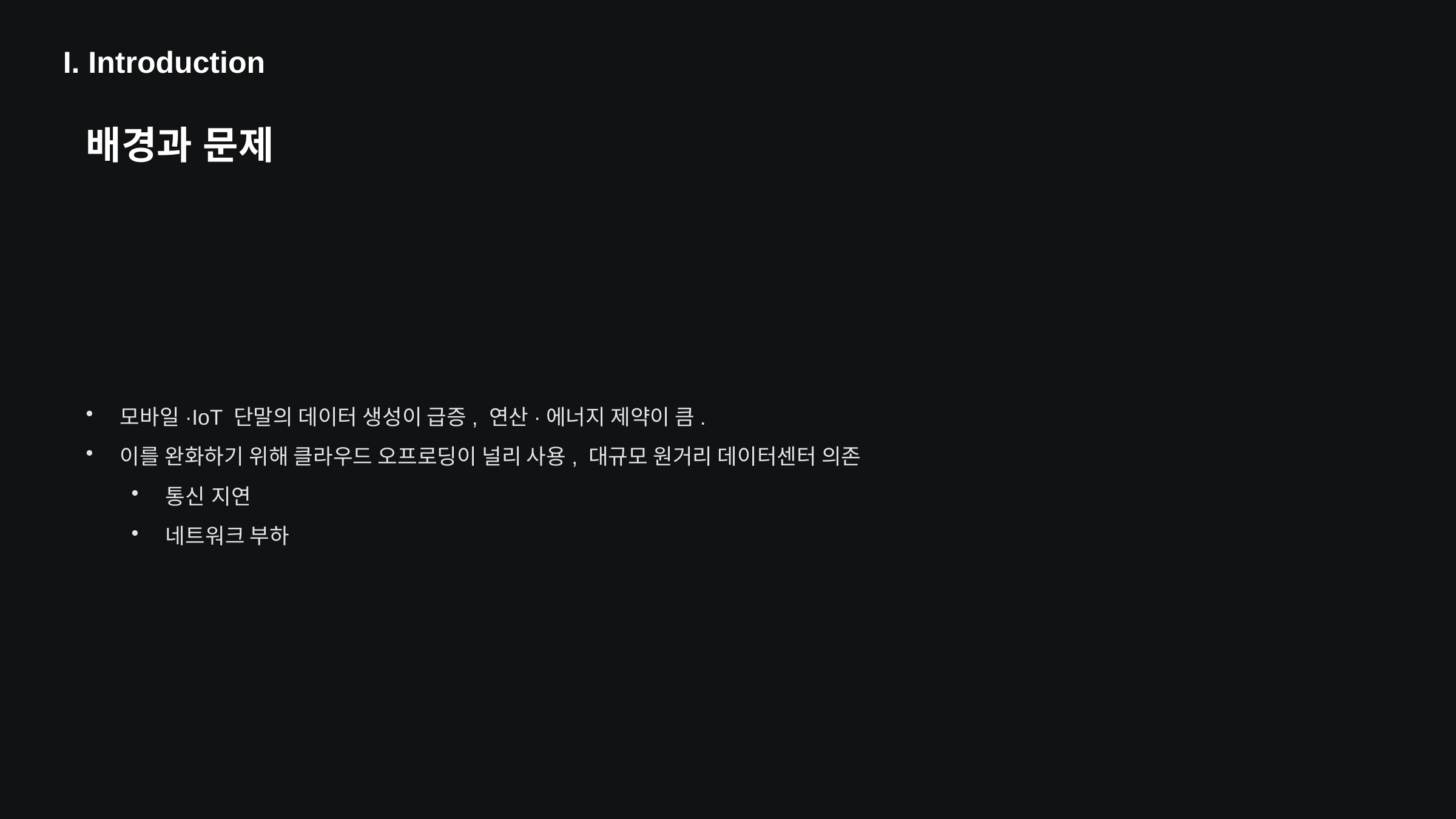

I. Introduction
배경과 문제
모바일·IoT 단말의 데이터 생성이 급증, 연산·에너지 제약이 큼.
이를 완화하기 위해 클라우드 오프로딩이 널리 사용, 대규모 원거리 데이터센터 의존
통신 지연
네트워크 부하